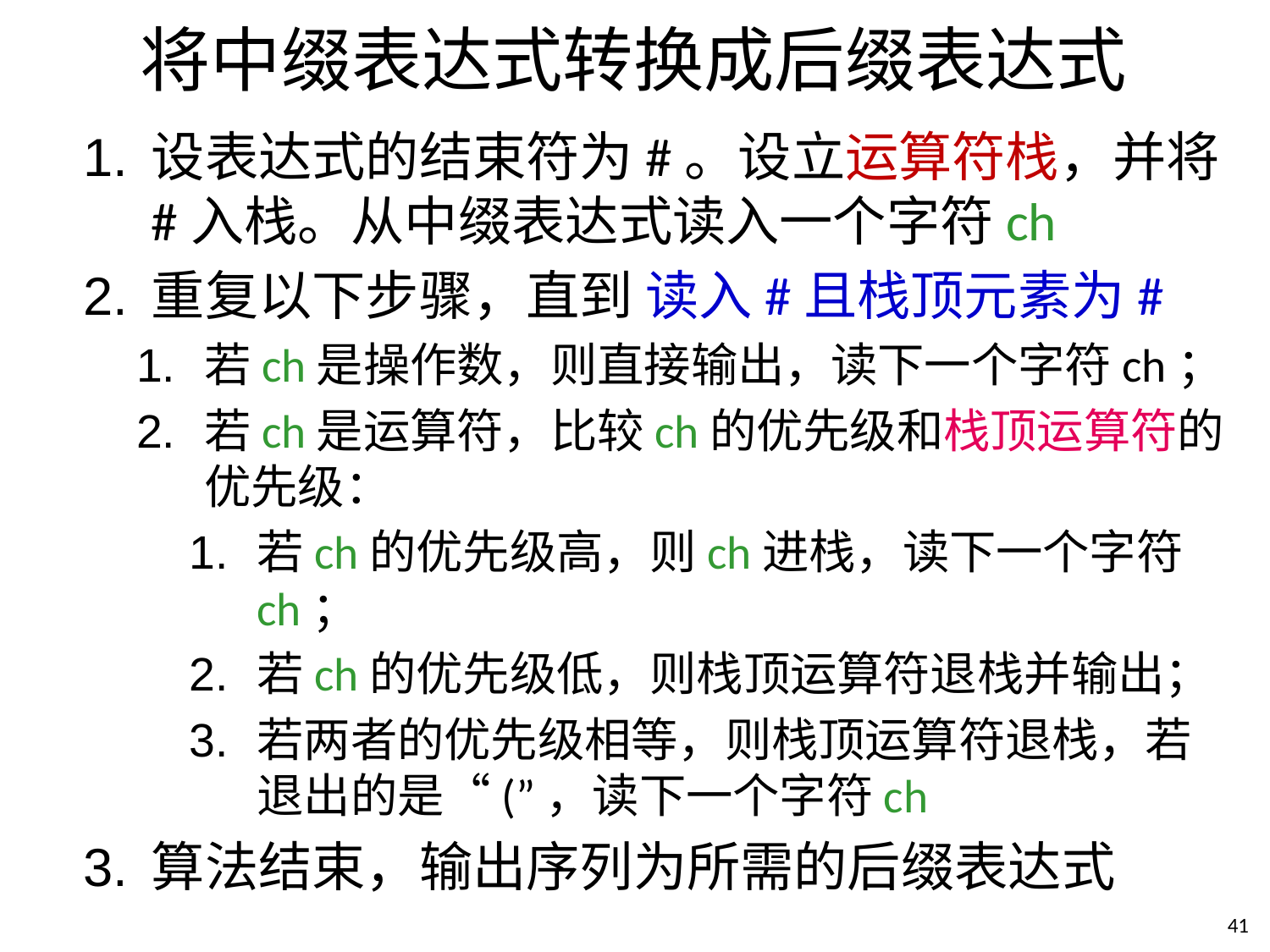

# 将中缀表达式转换成后缀表达式
设表达式的结束符为#。设立运算符栈，并将 #入栈。从中缀表达式读入一个字符ch
重复以下步骤，直到 读入#且栈顶元素为#
若ch是操作数，则直接输出，读下一个字符ch；
若ch是运算符，比较ch的优先级和栈顶运算符的优先级：
若ch的优先级高，则ch进栈，读下一个字符ch；
若ch的优先级低，则栈顶运算符退栈并输出；
若两者的优先级相等，则栈顶运算符退栈，若退出的是“(”，读下一个字符ch
算法结束，输出序列为所需的后缀表达式

41